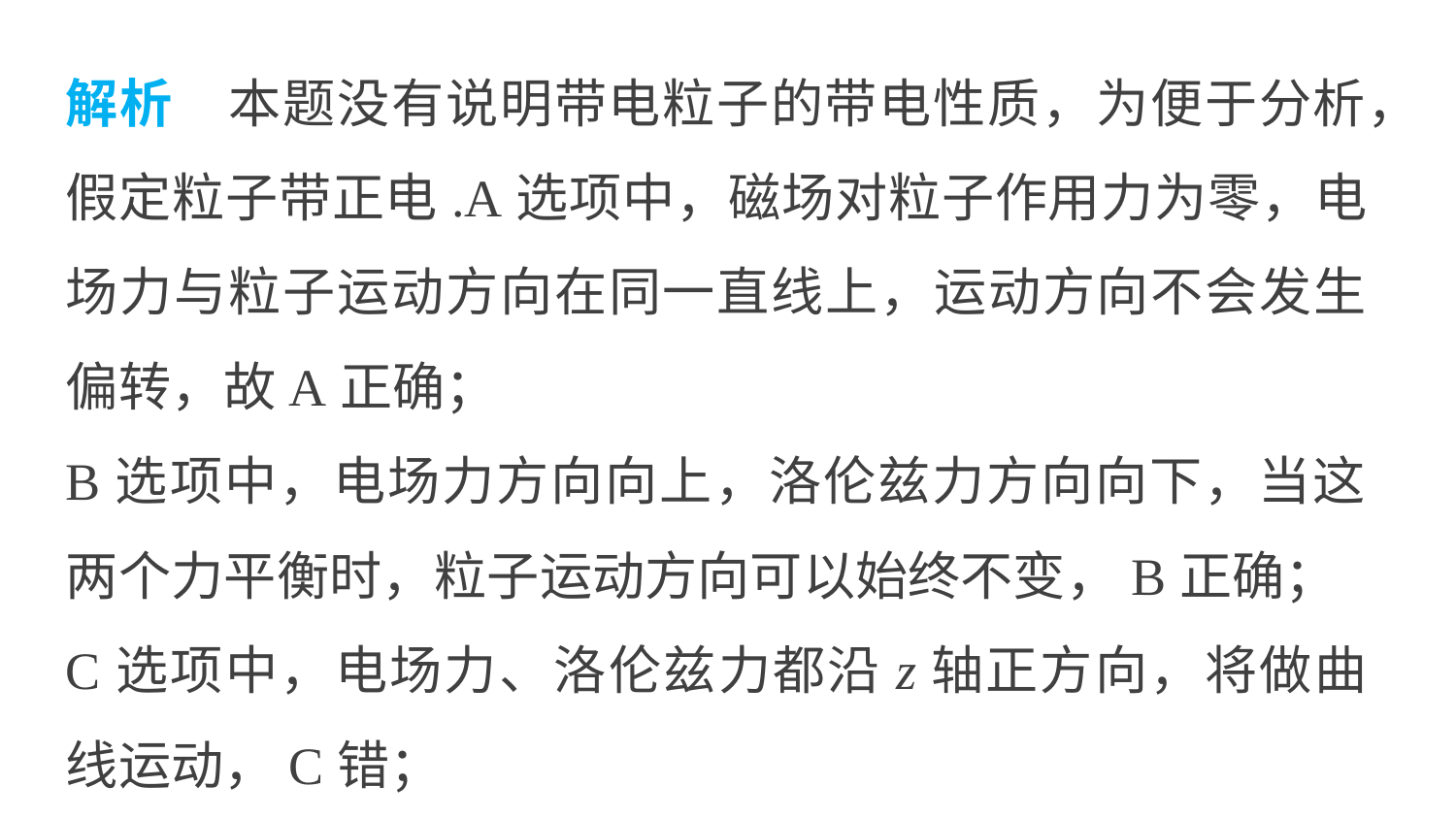

解析　本题没有说明带电粒子的带电性质，为便于分析，假定粒子带正电.A选项中，磁场对粒子作用力为零，电场力与粒子运动方向在同一直线上，运动方向不会发生偏转，故A正确；
B选项中，电场力方向向上，洛伦兹力方向向下，当这两个力平衡时，粒子运动方向可以始终不变，B正确；
C选项中，电场力、洛伦兹力都沿z轴正方向，将做曲线运动，C错；